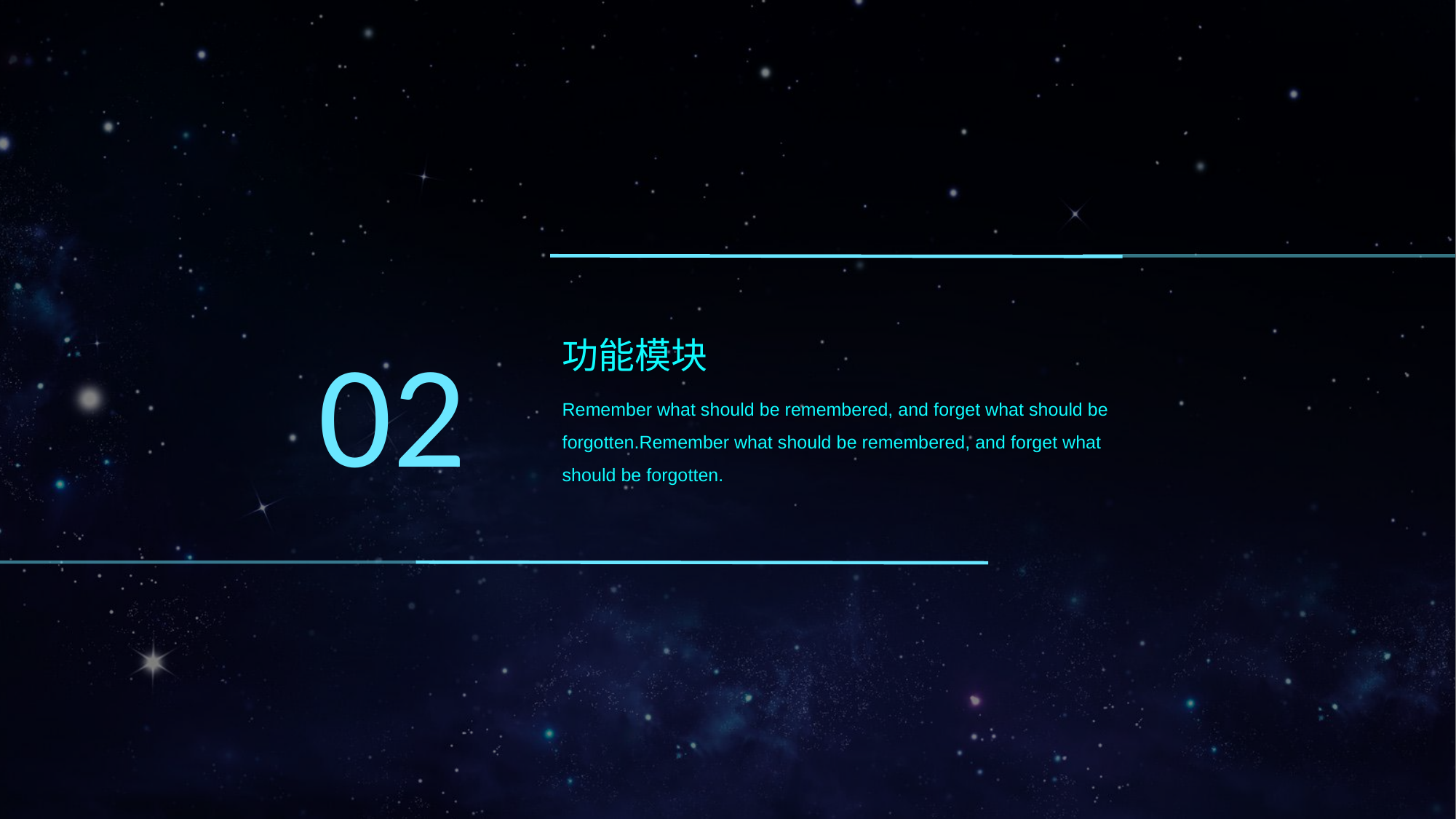

02
功能模块
Remember what should be remembered, and forget what should be forgotten.Remember what should be remembered, and forget what should be forgotten.